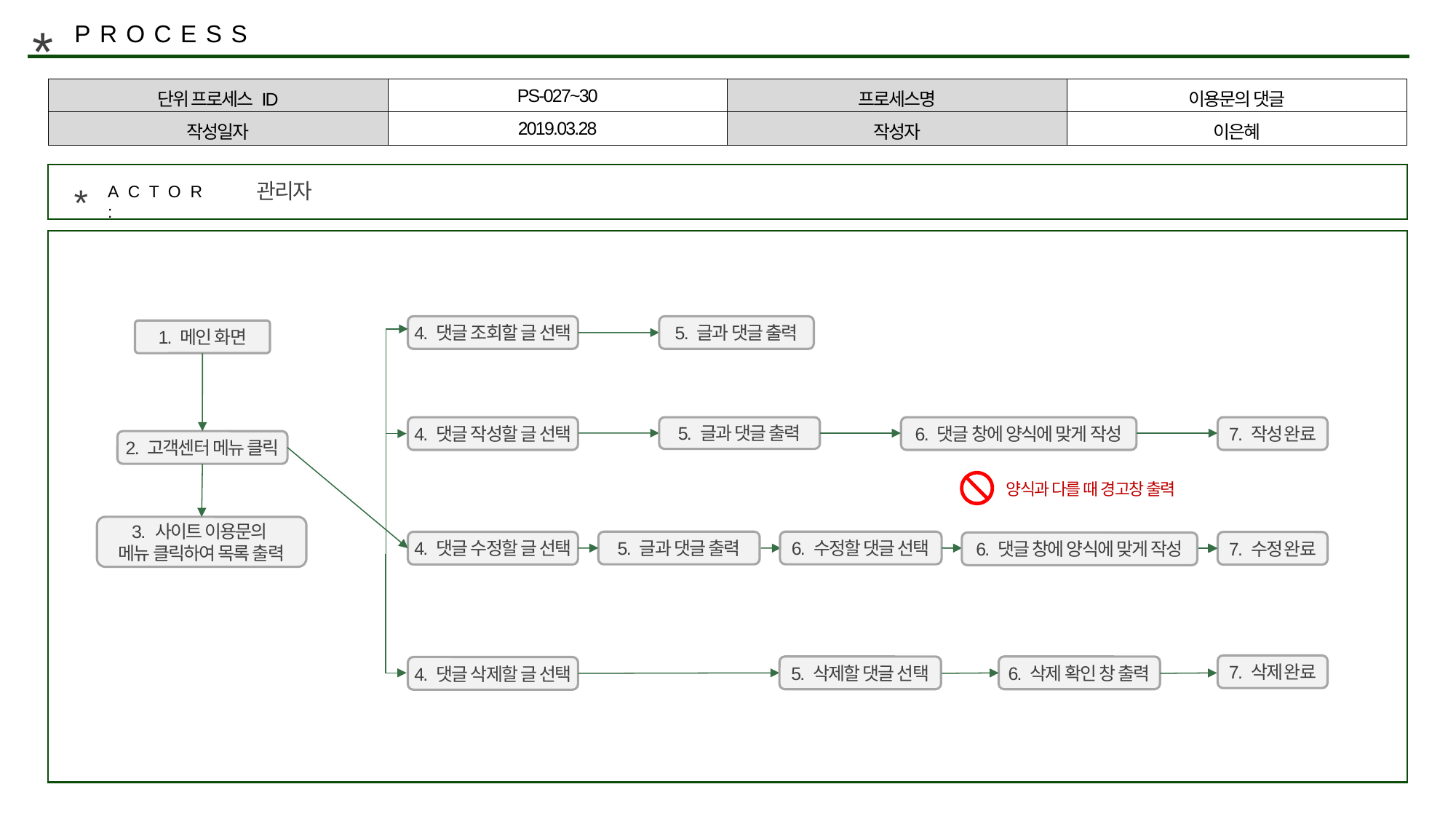

*
PROCESS
| 단위 프로세스 ID | PS-027~30 | 프로세스명 | 이용문의 댓글 |
| --- | --- | --- | --- |
| 작성일자 | 2019.03.28 | 작성자 | 이은혜 |

관리자
*
ACTOR :

4. 댓글 조회할 글 선택
5. 글과 댓글 출력
1. 메인 화면

4. 댓글 작성할 글 선택
5. 글과 댓글 출력
6. 댓글 창에 양식에 맞게 작성
7. 작성 완료
2. 고객센터 메뉴 클릭

양식과 다를 때 경고창 출력

3. 사이트 이용문의
메뉴 클릭하여 목록 출력
5. 글과 댓글 출력
6. 수정할 댓글 선택
4. 댓글 수정할 글 선택
7. 수정 완료
6. 댓글 창에 양식에 맞게 작성

7. 삭제 완료
5. 삭제할 댓글 선택
6. 삭제 확인 창 출력
4. 댓글 삭제할 글 선택